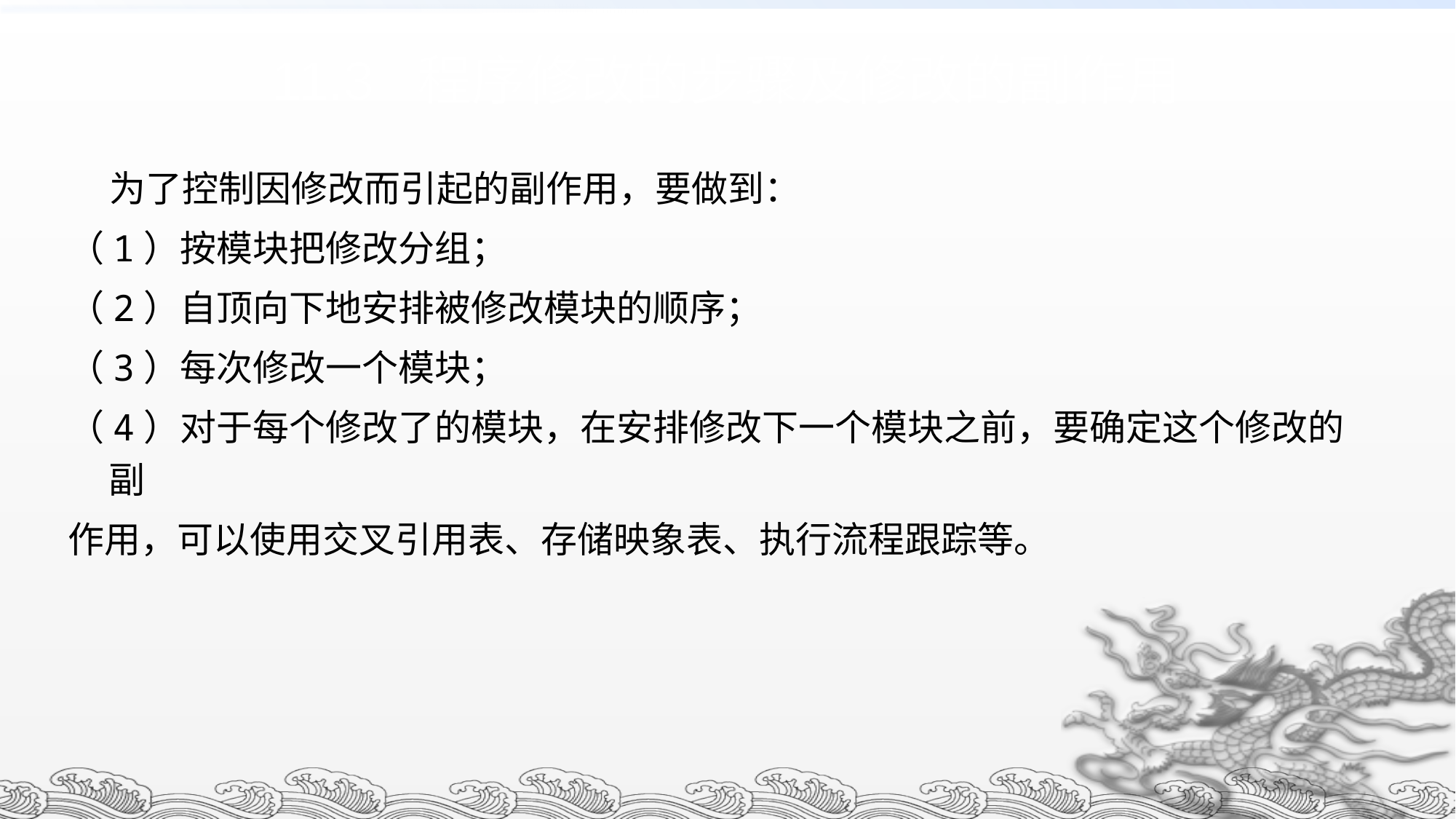

11.3  程序修改的步骤及修改的副作用
    为了控制因修改而引起的副作用，要做到：
（1）按模块把修改分组；
（2）自顶向下地安排被修改模块的顺序；
（3）每次修改一个模块；
（4）对于每个修改了的模块，在安排修改下一个模块之前，要确定这个修改的副
作用，可以使用交叉引用表、存储映象表、执行流程跟踪等。